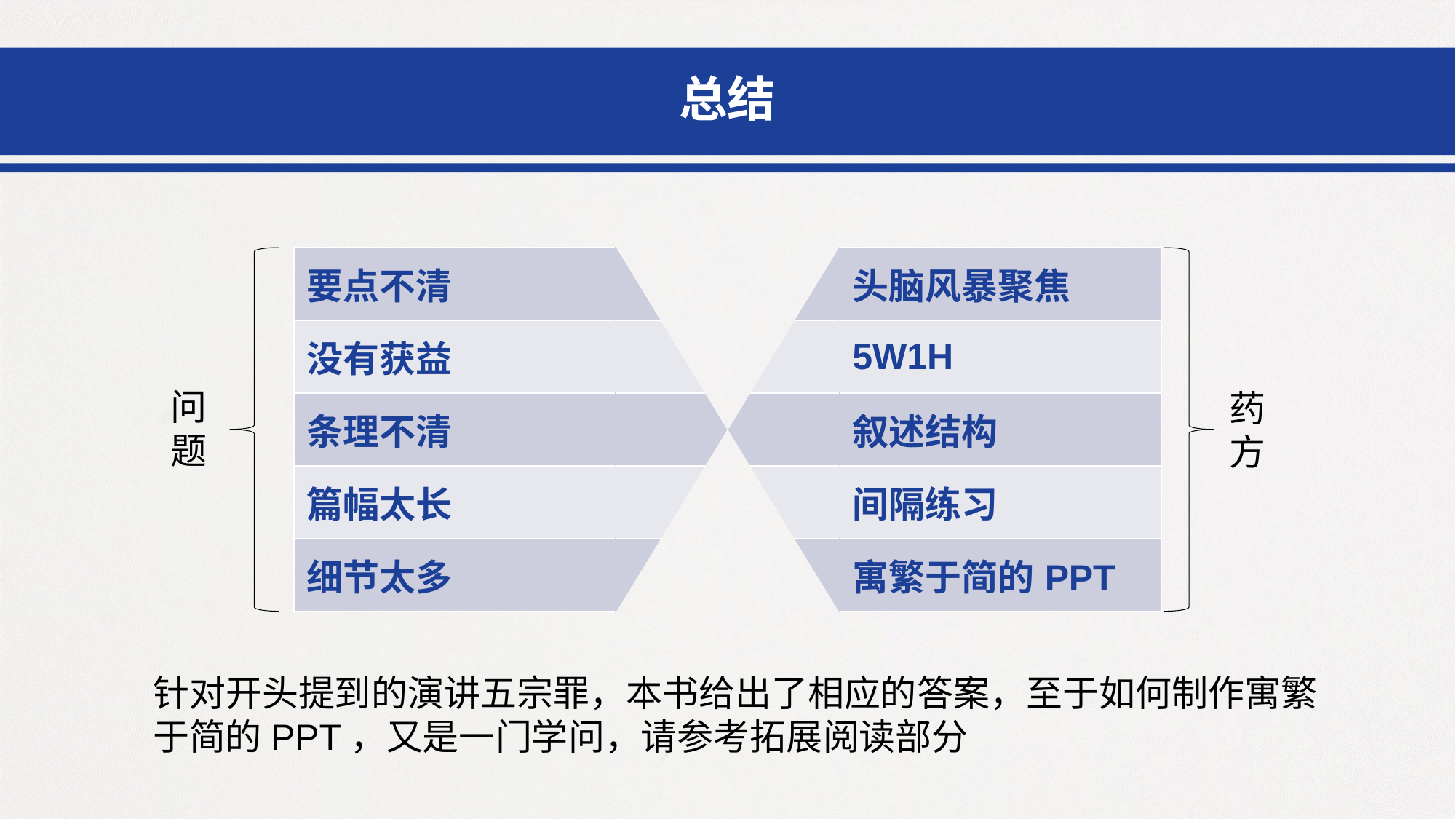

# 总结

| 要点不清 |  | 头脑风暴聚焦 |
| --- | --- | --- |
| 没有获益 |  | 5W1H |
| 条理不清 |  | 叙述结构 |
| 篇幅太长 |  | 间隔练习 |
| 细节太多 |  | 寓繁于简的PPT |

问
题
药
方
针对开头提到的演讲五宗罪，本书给出了相应的答案，至于如何制作寓繁于简的PPT，又是一门学问，请参考拓展阅读部分